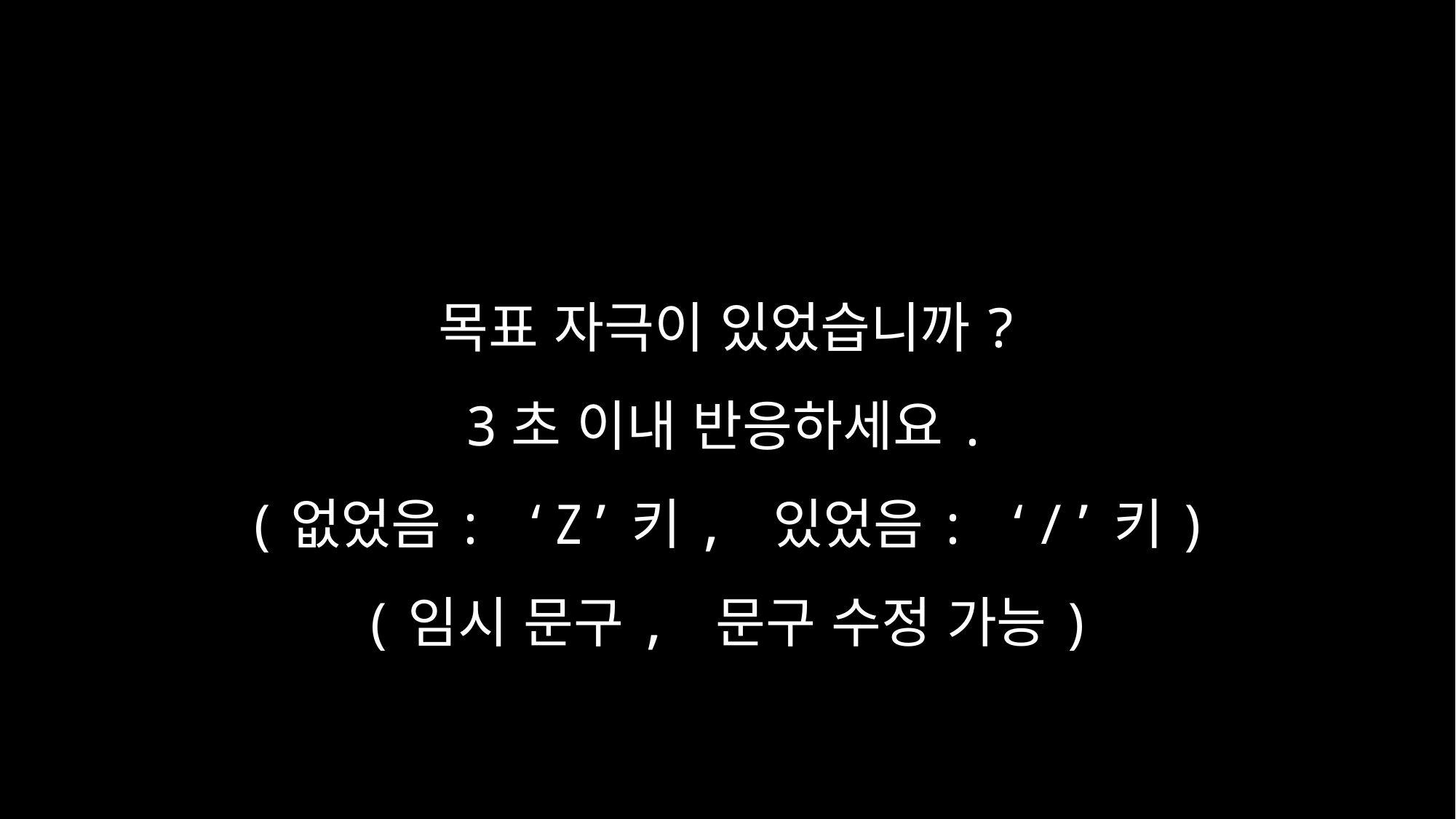

목표 자극이 있었습니까?
3초 이내 반응하세요.
(없었음: ‘Z’키, 있었음: ‘/’키)
(임시 문구, 문구 수정 가능)